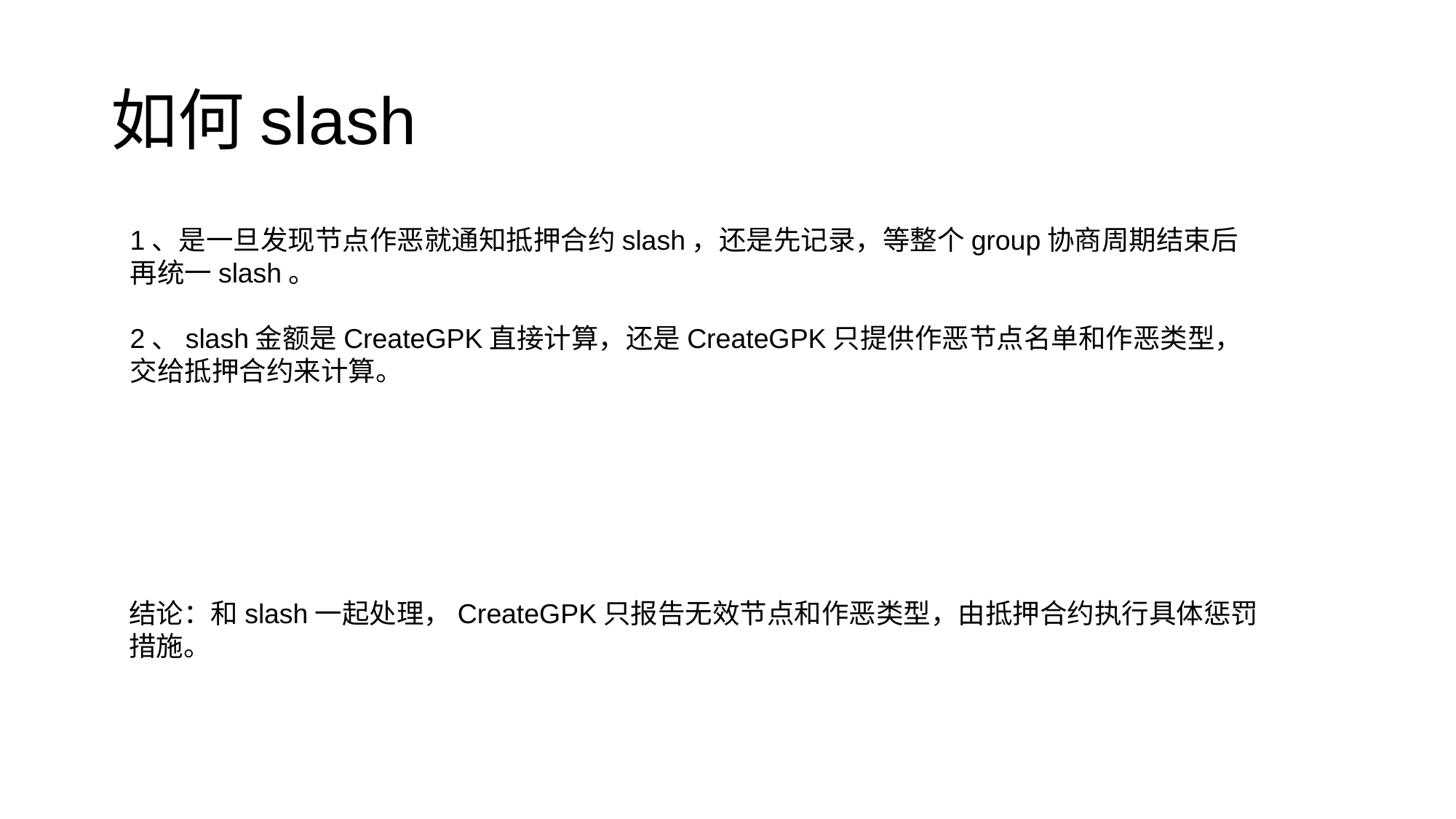

# 如何slash
1、是一旦发现节点作恶就通知抵押合约slash，还是先记录，等整个group协商周期结束后再统一slash。

2、slash金额是CreateGPK直接计算，还是CreateGPK只提供作恶节点名单和作恶类型，交给抵押合约来计算。

结论：和slash一起处理，CreateGPK只报告无效节点和作恶类型，由抵押合约执行具体惩罚措施。